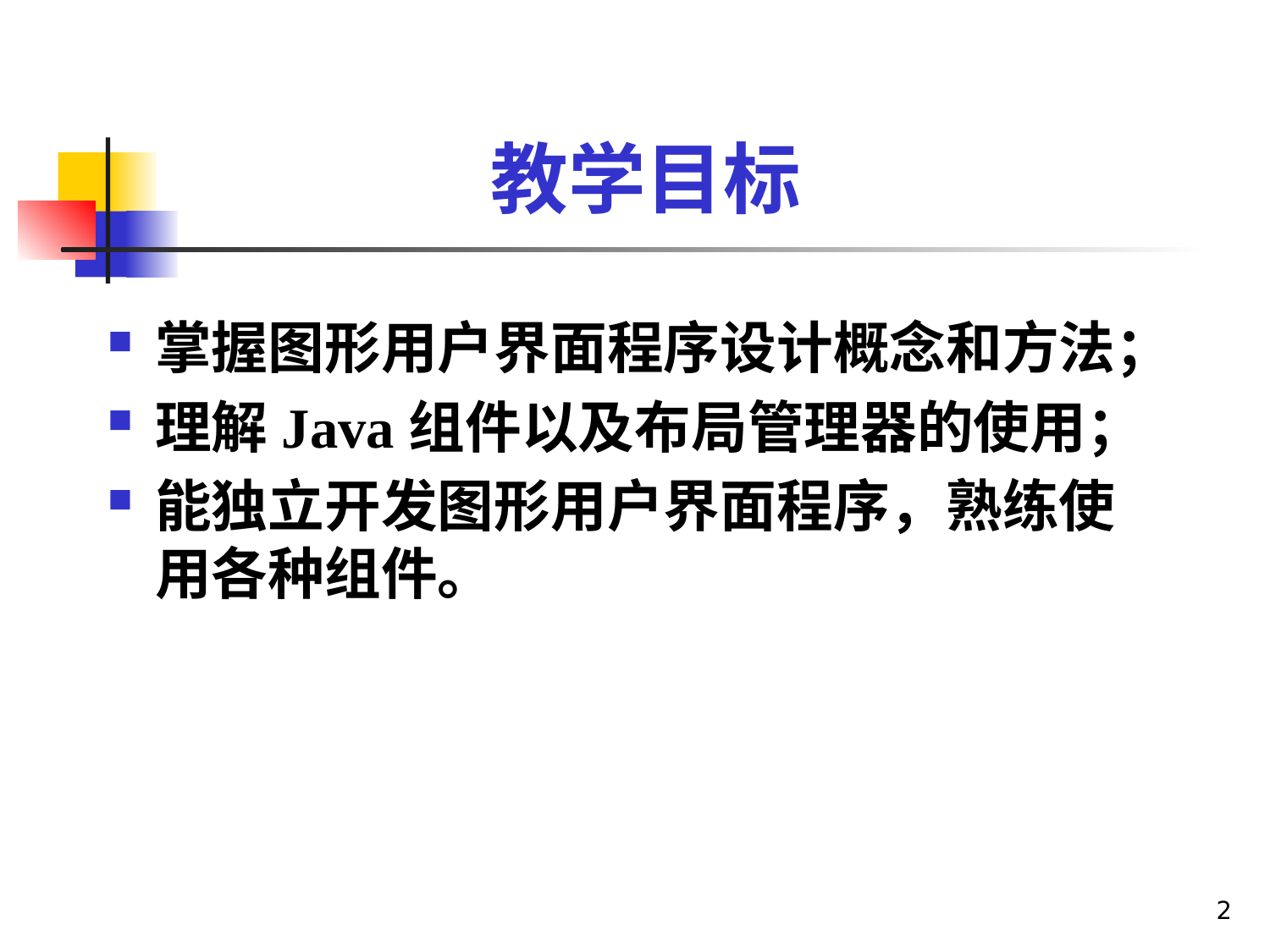

# 教学目标
掌握图形用户界面程序设计概念和方法；
理解Java组件以及布局管理器的使用；
能独立开发图形用户界面程序，熟练使用各种组件。
2